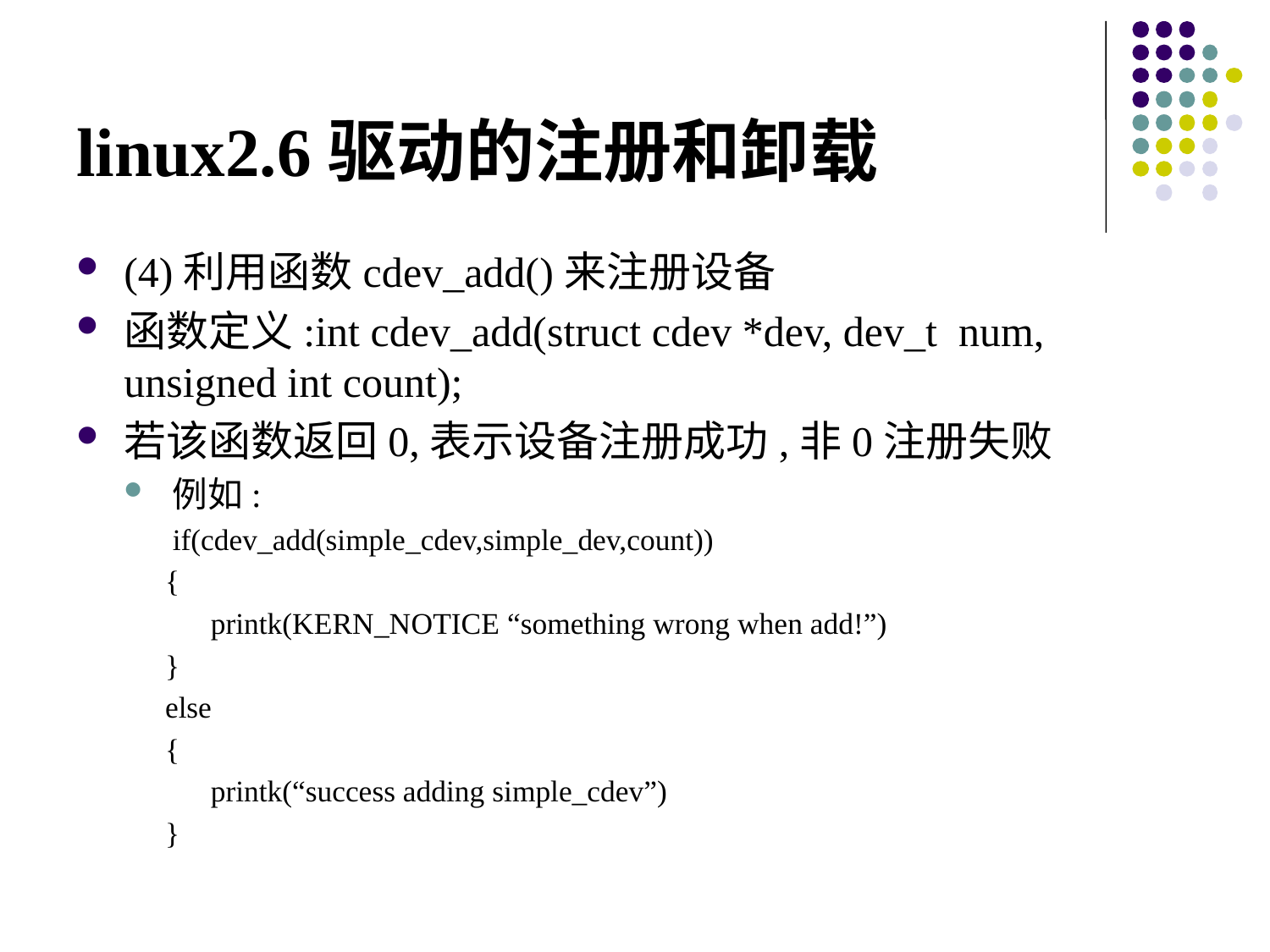

# linux2.6驱动的注册和卸载
(4)利用函数cdev_add()来注册设备
函数定义:int cdev_add(struct cdev *dev, dev_t  num, unsigned int count);
若该函数返回0,表示设备注册成功,非0注册失败
例如:
 if(cdev_add(simple_cdev,simple_dev,count))
{
      printk(KERN_NOTICE “something wrong when add!”)
}
else
{
      printk(“success adding simple_cdev”)
}